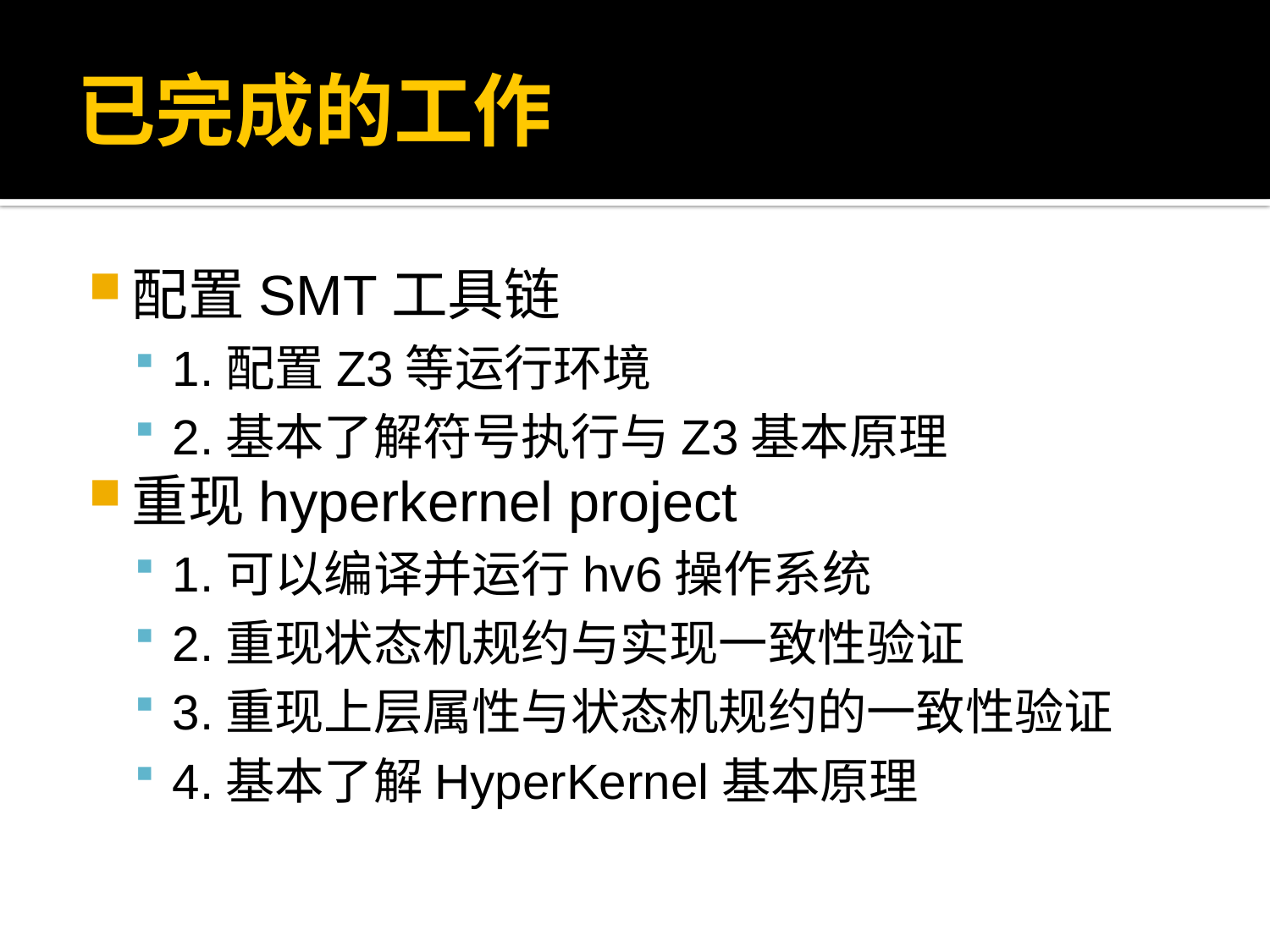

# 已完成的工作
配置SMT工具链
1.配置Z3等运行环境
2.基本了解符号执行与Z3基本原理
重现hyperkernel project
1.可以编译并运行hv6操作系统
2.重现状态机规约与实现一致性验证
3.重现上层属性与状态机规约的一致性验证
4.基本了解HyperKernel基本原理